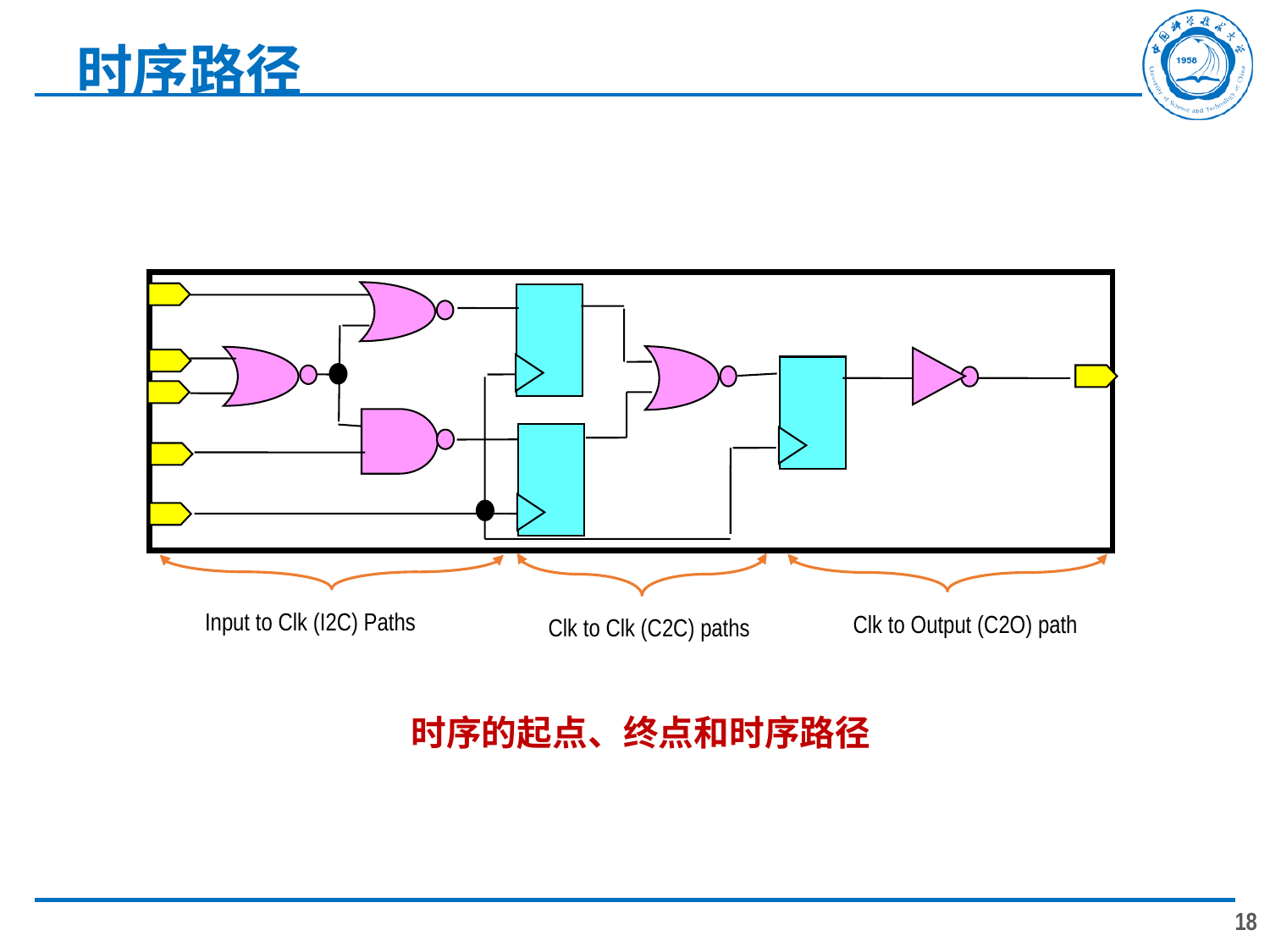

# 时序路径

Input to Clk (I2C) Paths
Clk to Output (C2O) path
Clk to Clk (C2C) paths
时序的起点、终点和时序路径
18